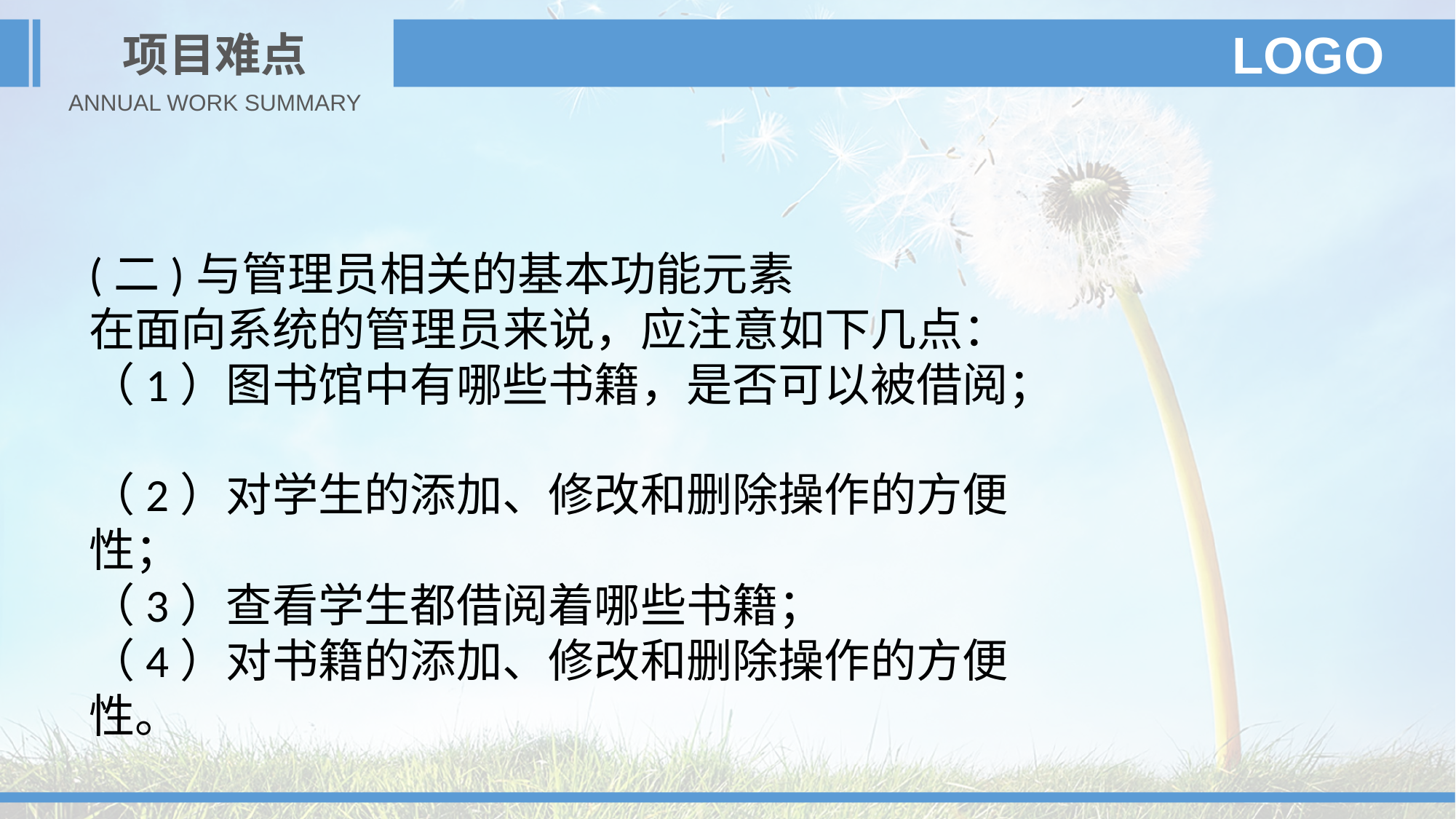

项目难点
LOGO
ANNUAL WORK SUMMARY
(二)与管理员相关的基本功能元素
在面向系统的管理员来说，应注意如下几点：
（1）图书馆中有哪些书籍，是否可以被借阅；
（2）对学生的添加、修改和删除操作的方便性；
（3）查看学生都借阅着哪些书籍；
（4）对书籍的添加、修改和删除操作的方便性。